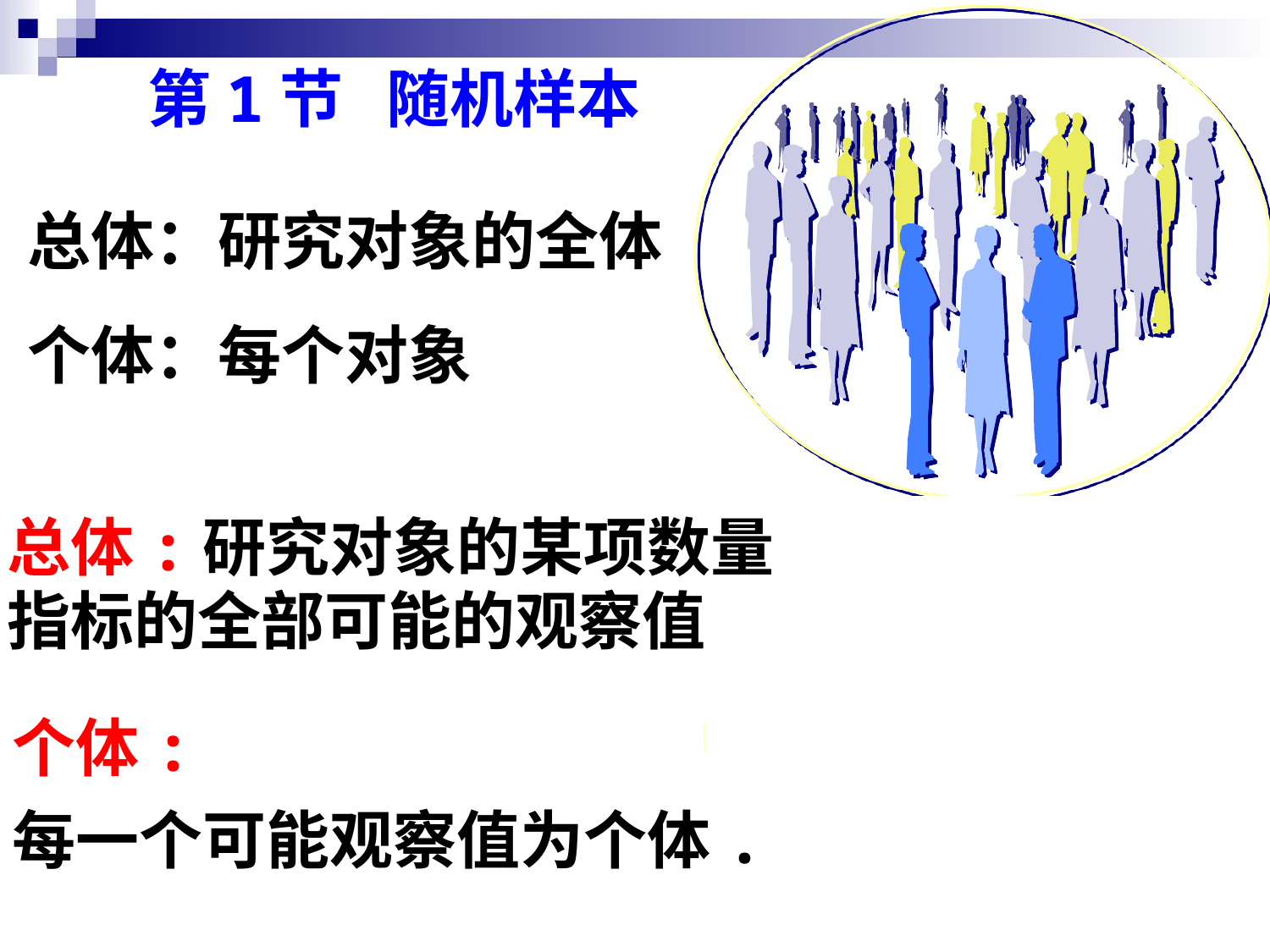

第1节   随机样本

总体：研究对象的全体
个体：每个对象

总体:研究对象的某项数量
指标的全部可能的观察值

.
.
.
.
.
.
.
.
.
个体:
每一个可能观察值为个体.
.
.
.
.
.
.
.
1.72
1.65
1.73